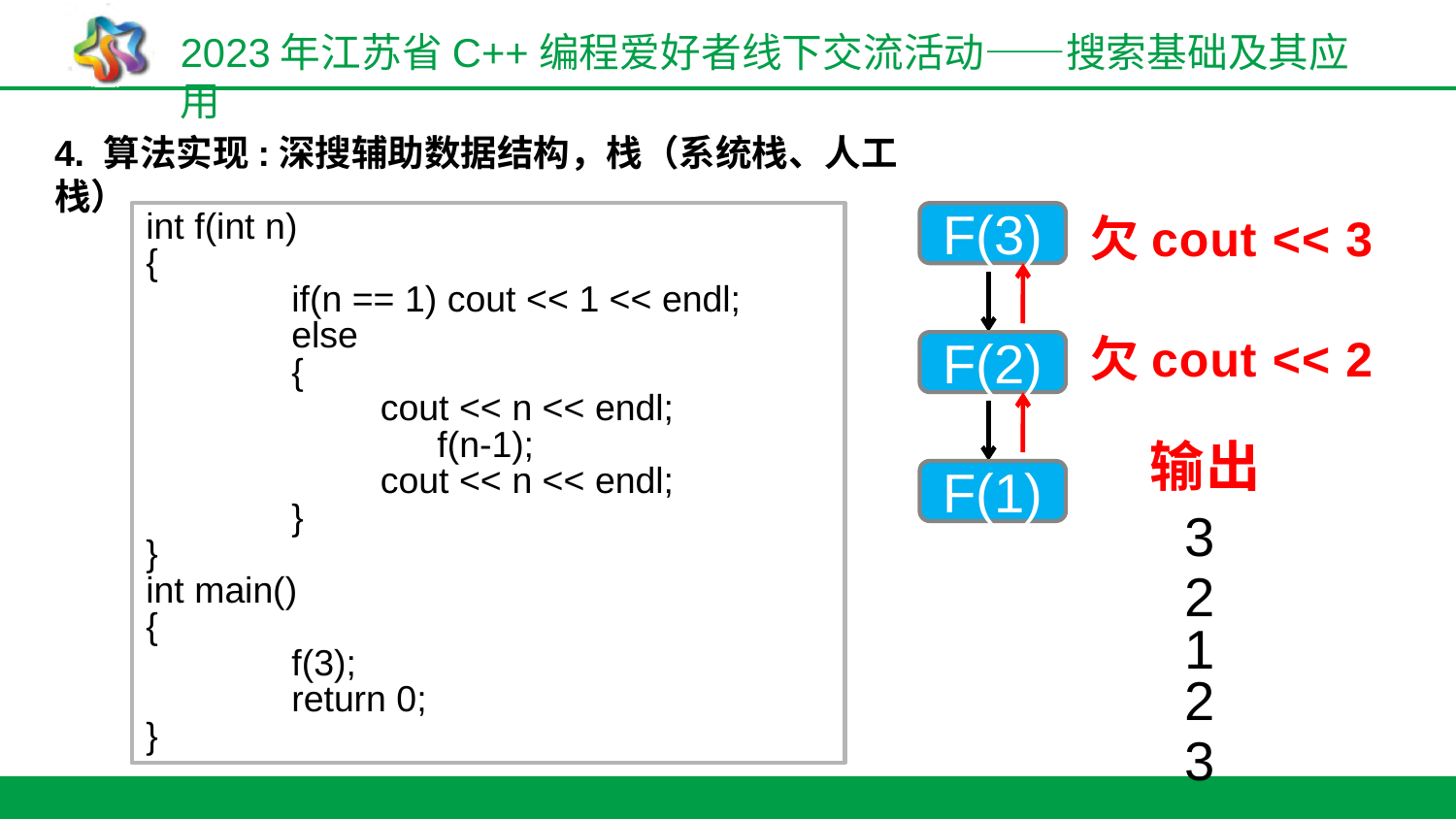

4. 算法实现:深搜辅助数据结构，栈（系统栈、人工栈）

int f(int n)
{
	if(n == 1) cout << 1 << endl;
	else
	{
                       cout << n << endl;
		f(n-1);
                       cout << n << endl;
	}
}
int main()
{
	f(3);
	return 0;
}
F(3)
欠cout << 3
欠cout << 2
F(2)
输出
F(1)
3
2
1
2
3